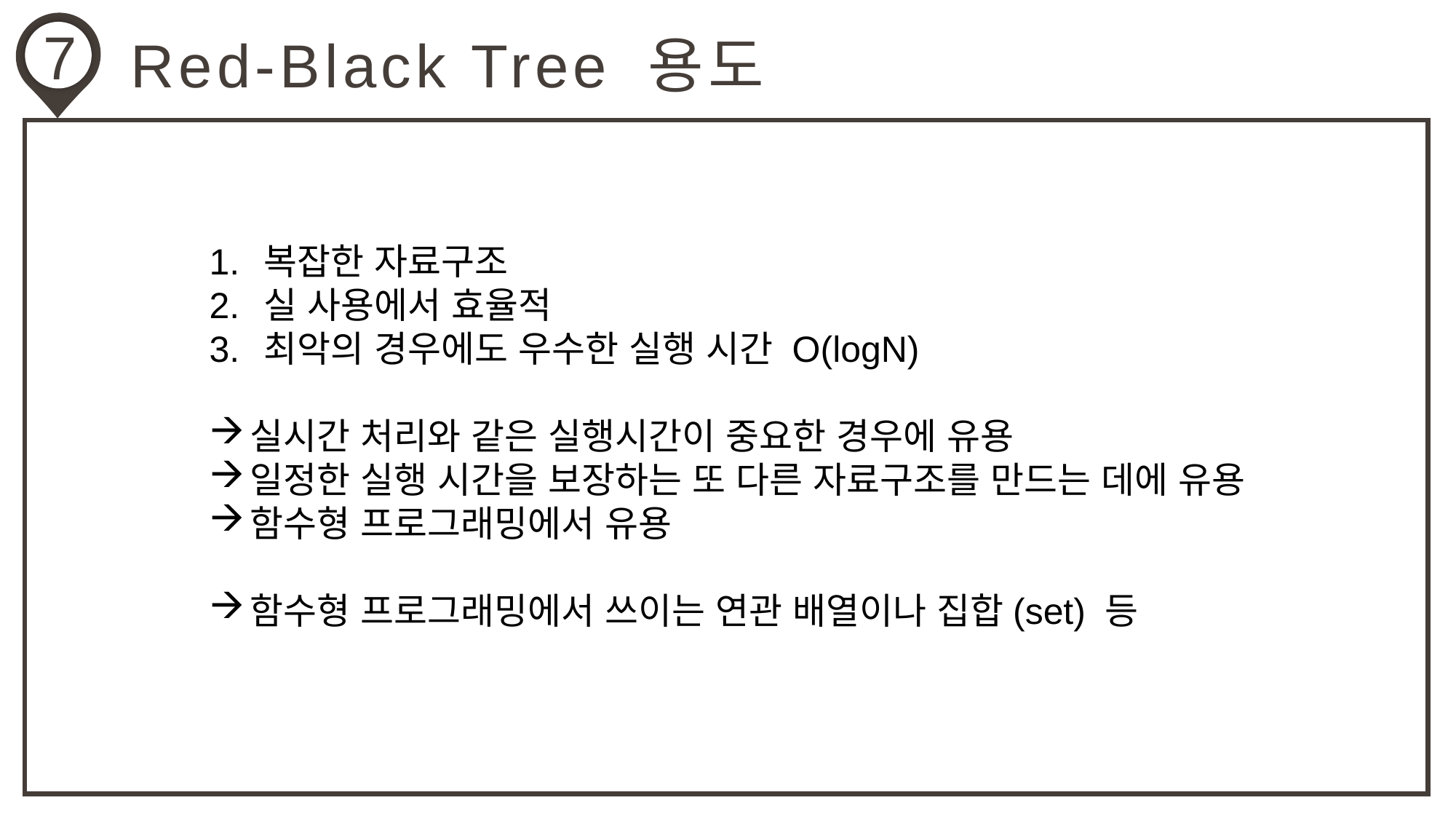

7
Red-Black Tree 용도
복잡한 자료구조
실 사용에서 효율적
최악의 경우에도 우수한 실행 시간 O(logN)

실시간 처리와 같은 실행시간이 중요한 경우에 유용
일정한 실행 시간을 보장하는 또 다른 자료구조를 만드는 데에 유용
함수형 프로그래밍에서 유용

함수형 프로그래밍에서 쓰이는 연관 배열이나 집합(set) 등